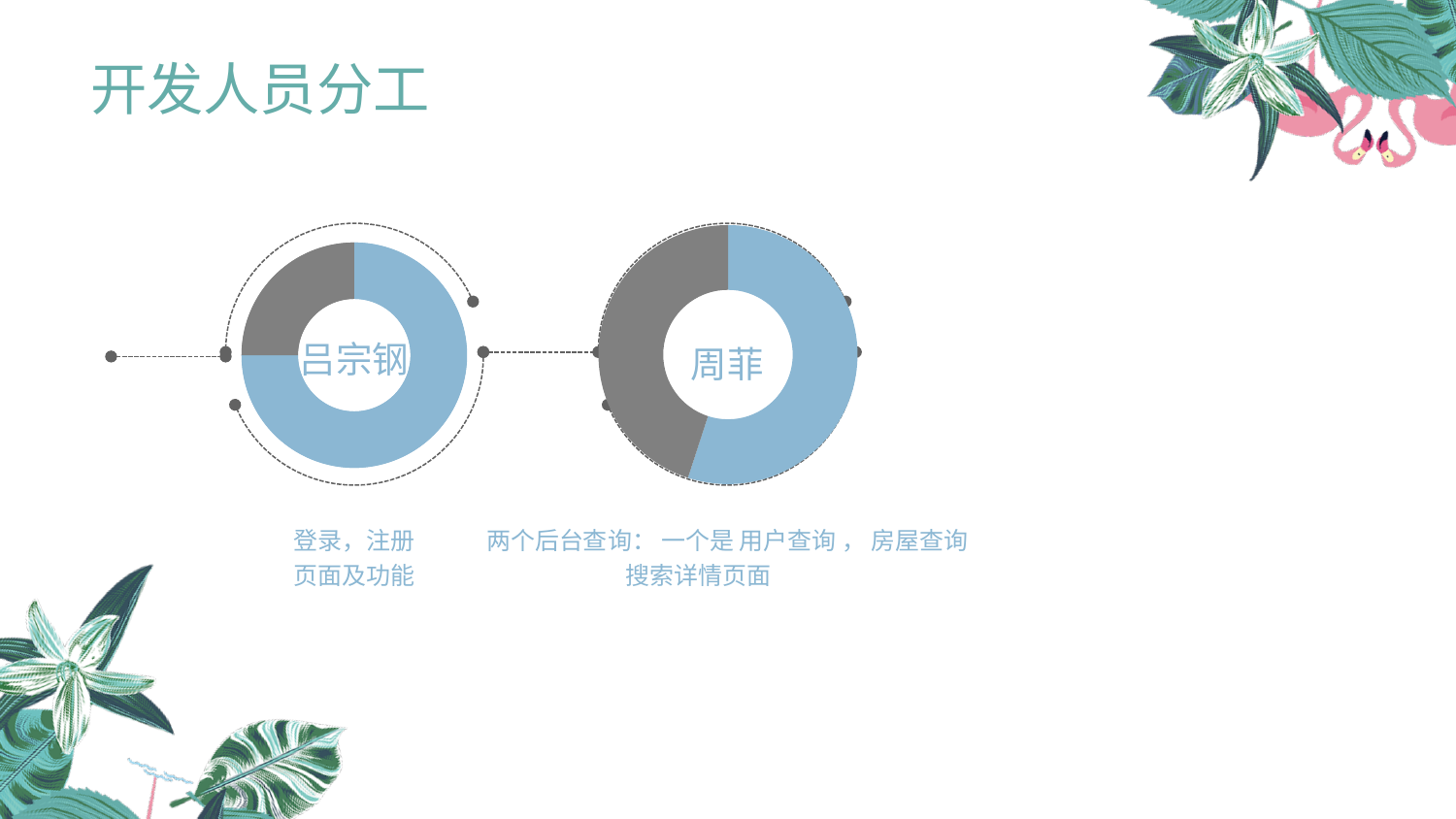

开发人员分工

### Chart

| Category | 销售额 |
|---|---|
| 第一季度 | 0.55 |
| 第二季度 | 0.45 |

### Chart

| Category | 销售额 |
|---|---|
| 第一季度 | 0.75 |
| 第二季度 | 0.25 |

### Chart

| Category | 销售额 |
|---|---|
| 第一季度 | 0.75 |
| 第二季度 | 0.25 |

吕宗钢
周菲
登录，注册
页面及功能
两个后台查询： 一个是 用户查询 ， 房屋查询
                         搜索详情页面
延迟符号